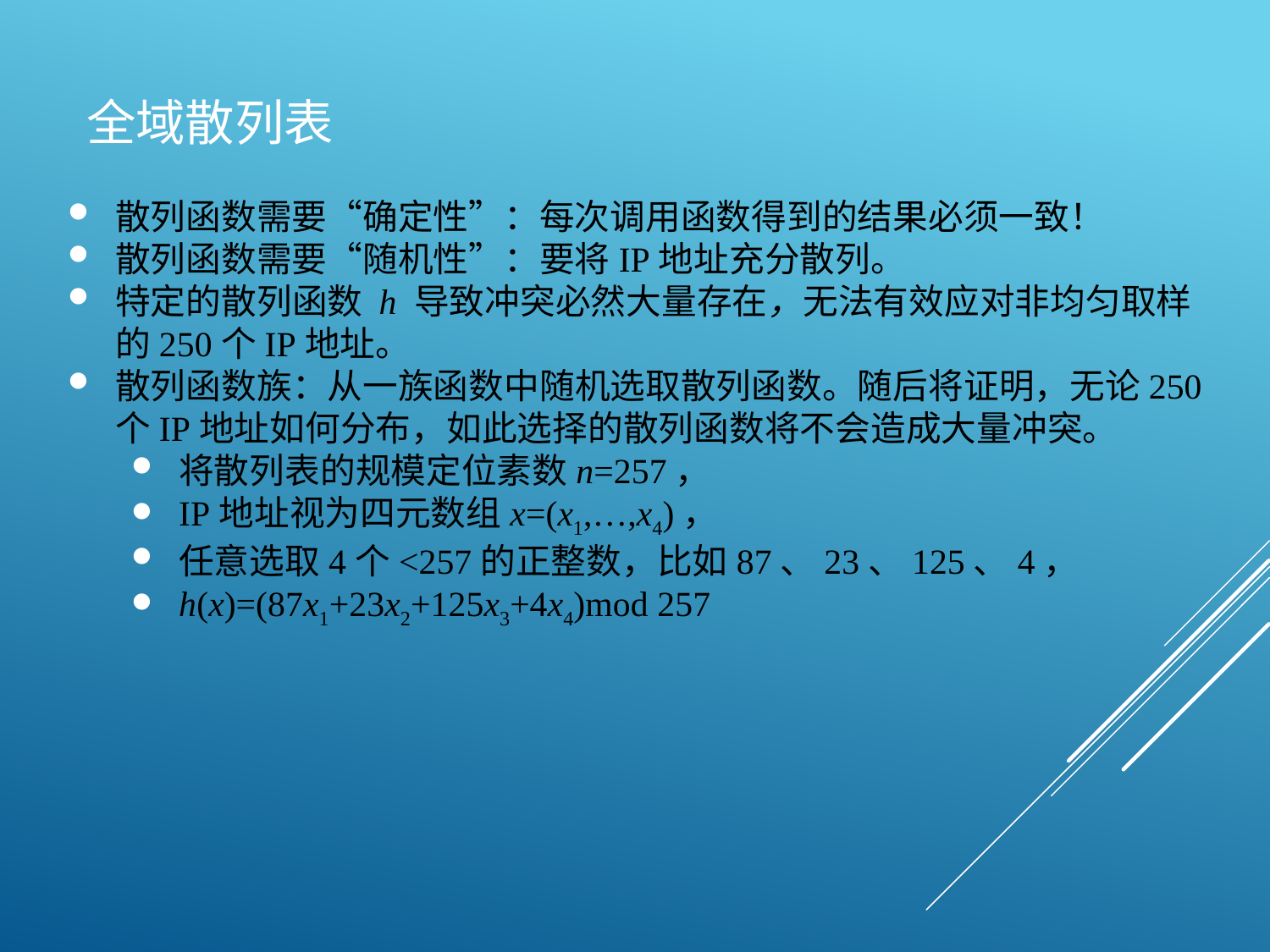

# 全域散列表
散列函数需要“确定性”：每次调用函数得到的结果必须一致！
散列函数需要“随机性”：要将IP地址充分散列。
特定的散列函数 h 导致冲突必然大量存在，无法有效应对非均匀取样的250个IP地址。
散列函数族：从一族函数中随机选取散列函数。随后将证明，无论250个IP地址如何分布，如此选择的散列函数将不会造成大量冲突。
将散列表的规模定位素数n=257，
IP地址视为四元数组x=(x1,…,x4)，
任意选取4个<257的正整数，比如87、23、125、4，
h(x)=(87x1+23x2+125x3+4x4)mod 257